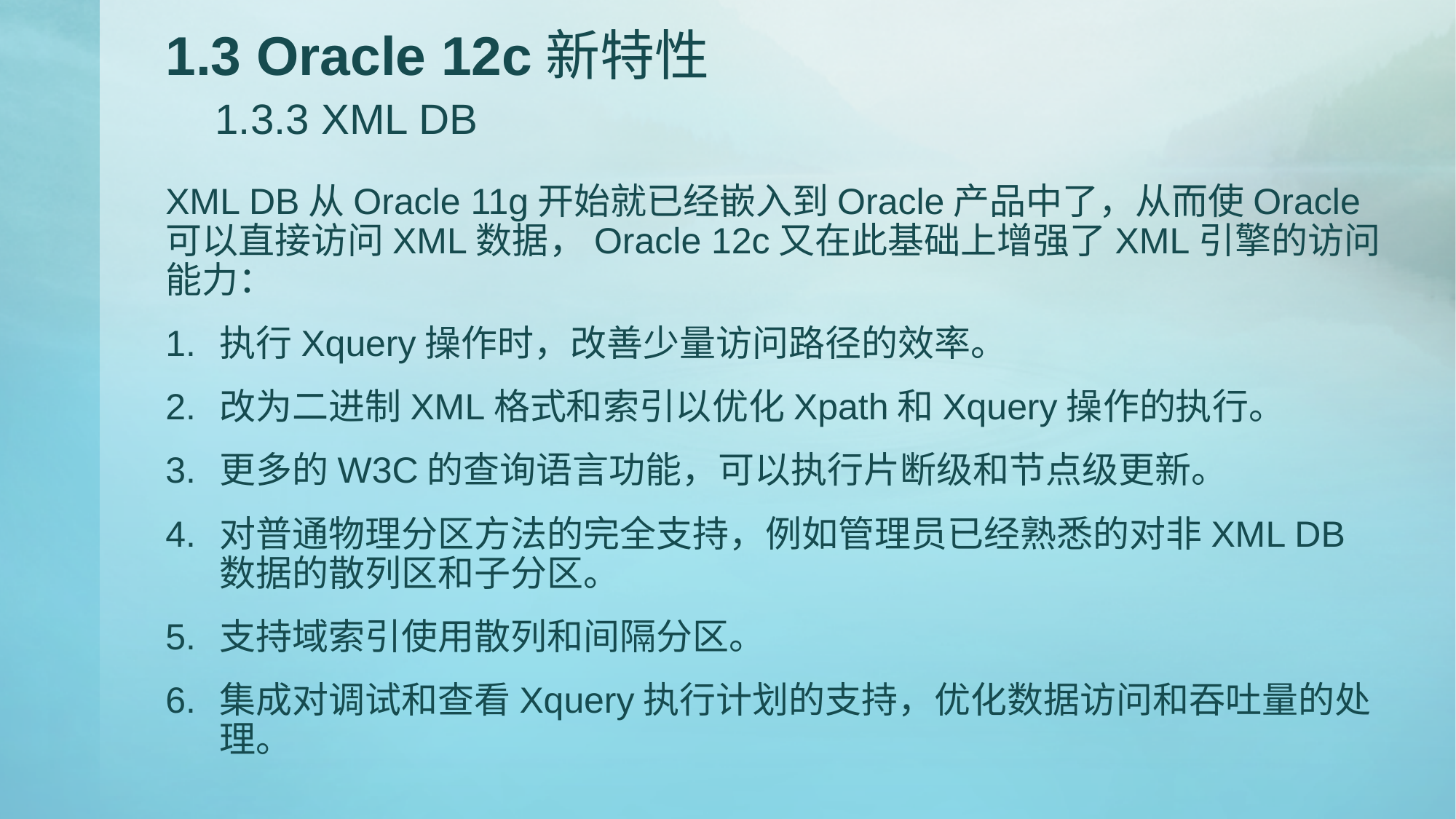

# 1.3 Oracle 12c新特性 1.3.3 XML DB
XML DB从Oracle 11g开始就已经嵌入到Oracle产品中了，从而使Oracle可以直接访问XML数据，Oracle 12c又在此基础上增强了XML引擎的访问能力：
执行Xquery操作时，改善少量访问路径的效率。
改为二进制XML格式和索引以优化Xpath和Xquery操作的执行。
更多的W3C的查询语言功能，可以执行片断级和节点级更新。
对普通物理分区方法的完全支持，例如管理员已经熟悉的对非XML DB数据的散列区和子分区。
支持域索引使用散列和间隔分区。
集成对调试和查看Xquery执行计划的支持，优化数据访问和吞吐量的处理。